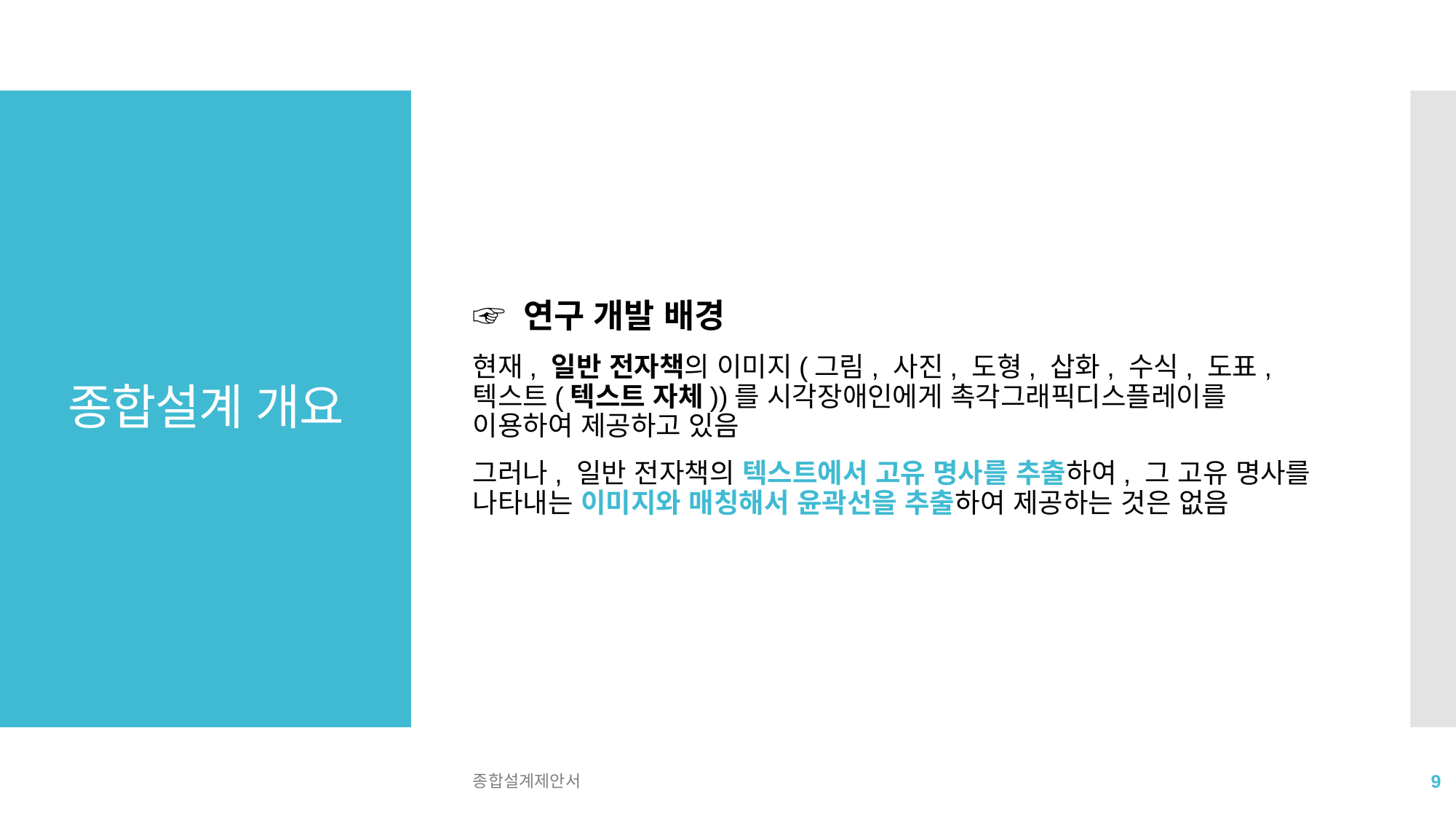

☞ 연구 개발 배경
현재, 일반 전자책의 이미지(그림, 사진, 도형, 삽화, 수식, 도표, 텍스트(텍스트 자체))를 시각장애인에게 촉각그래픽디스플레이를 이용하여 제공하고 있음
그러나, 일반 전자책의 텍스트에서 고유 명사를 추출하여, 그 고유 명사를 나타내는 이미지와 매칭해서 윤곽선을 추출하여 제공하는 것은 없음
# 종합설계 개요
종합설계제안서
9